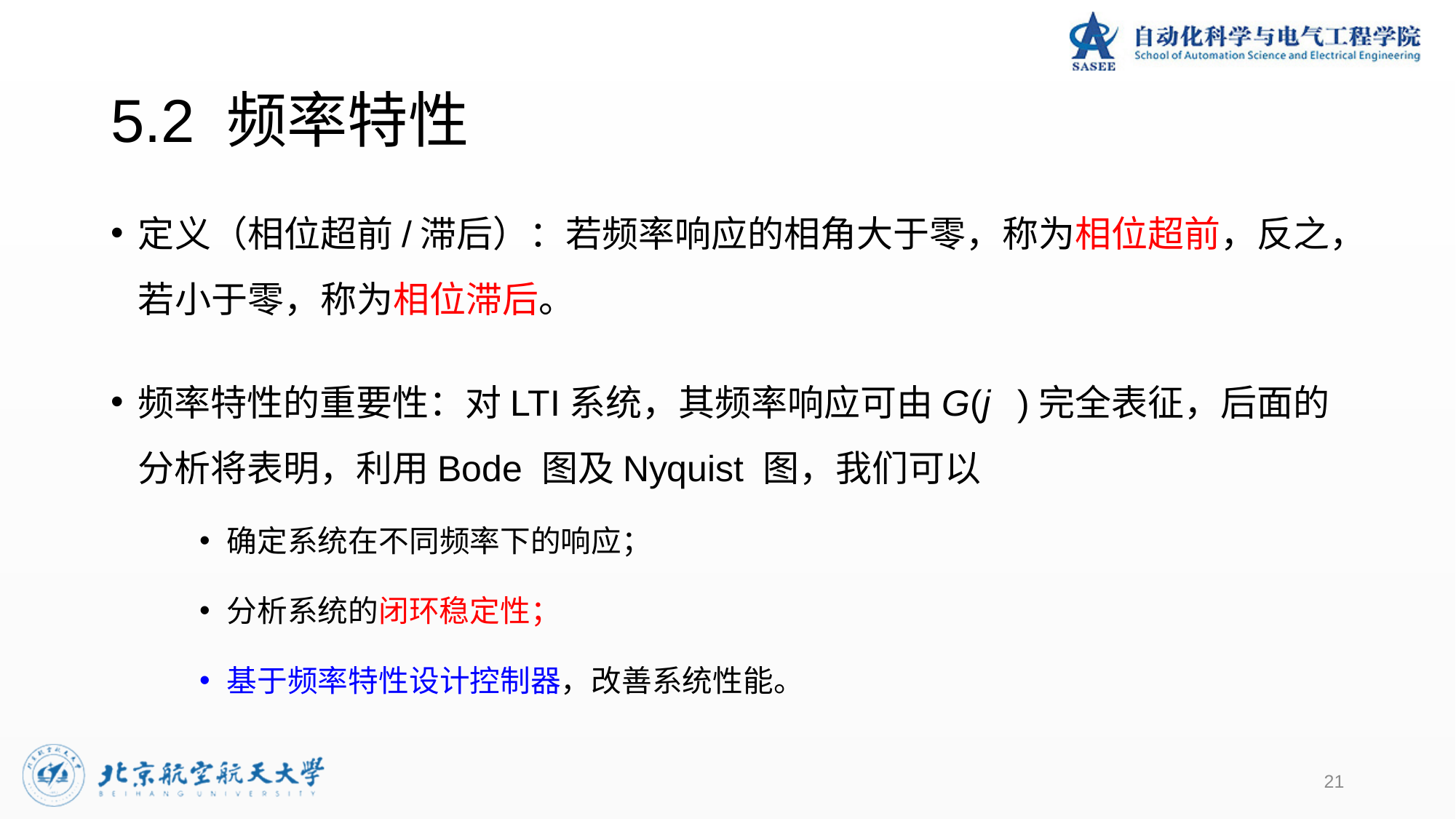

# 5.2 频率特性
定义（相位超前/滞后）：若频率响应的相角大于零，称为相位超前，反之，若小于零，称为相位滞后。
频率特性的重要性：对LTI系统，其频率响应可由G(jω)完全表征，后面的分析将表明，利用Bode 图及Nyquist 图，我们可以
确定系统在不同频率下的响应；
分析系统的闭环稳定性；
基于频率特性设计控制器，改善系统性能。
21